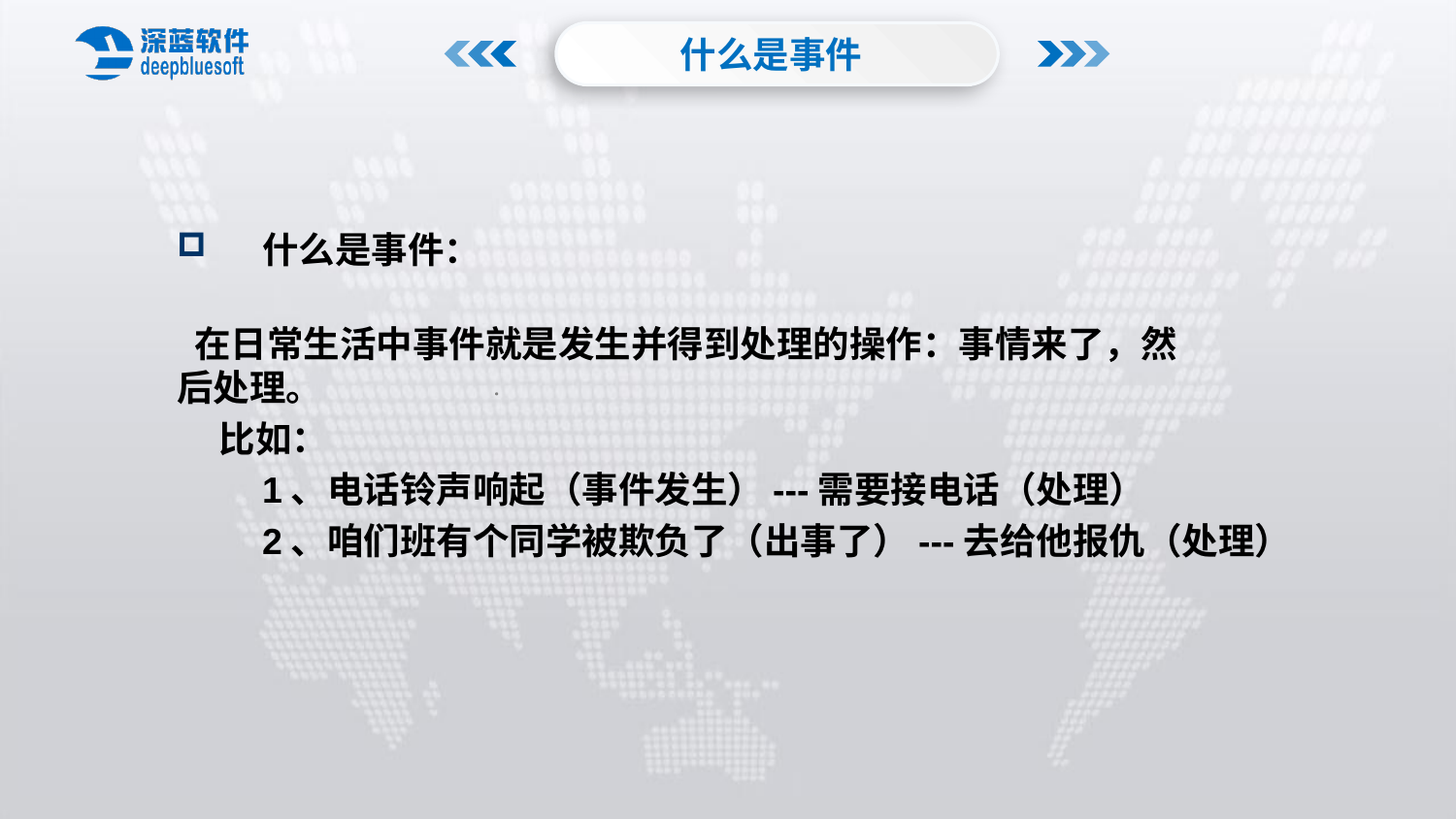

什么是事件

什么是事件：

 在日常生活中事件就是发生并得到处理的操作：事情来了，然             后处理。
    比如：
	1、电话铃声响起（事件发生）---需要接电话（处理）
	2、咱们班有个同学被欺负了（出事了）---去给他报仇（处理）